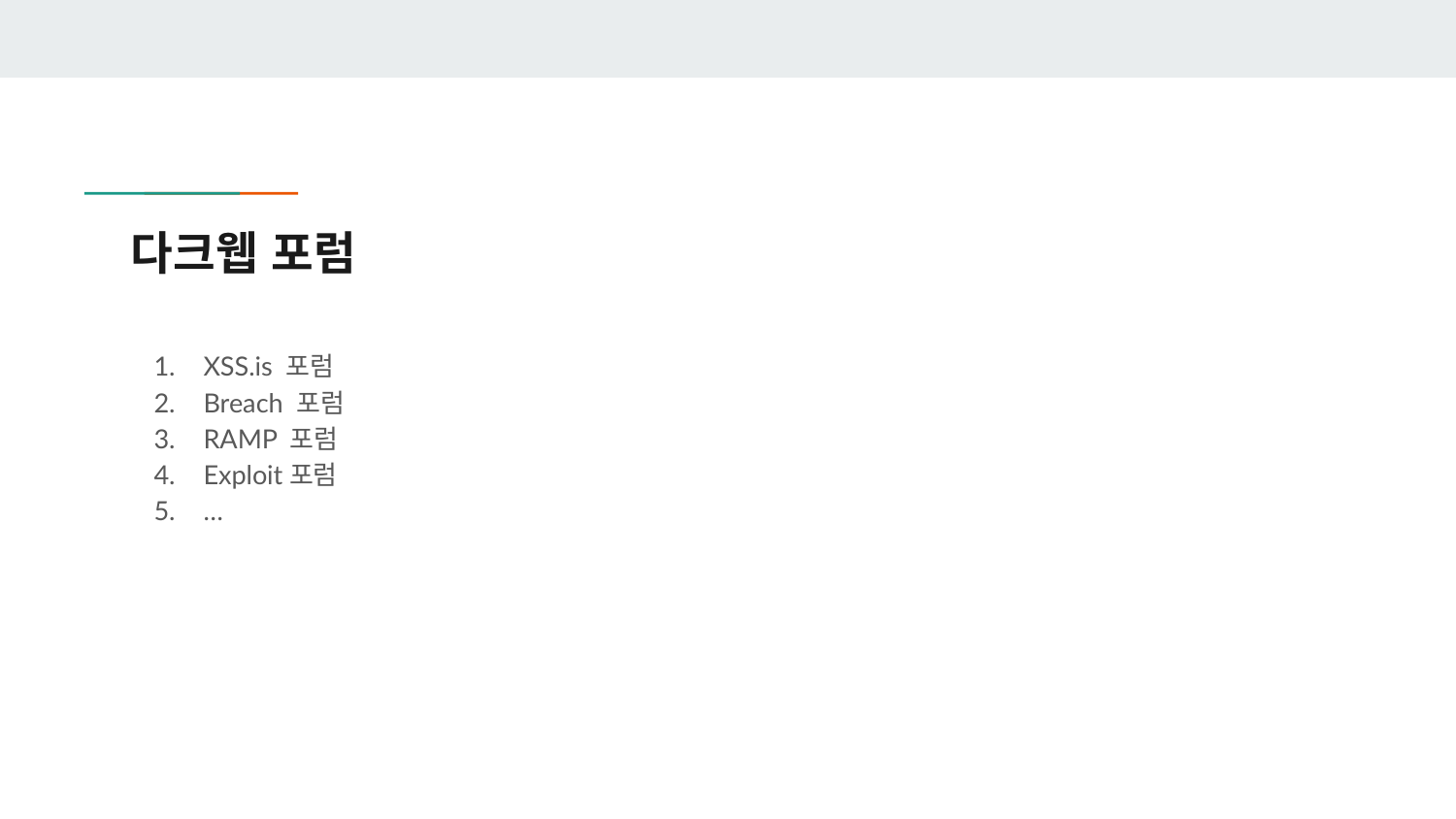

# 다크웹 포럼
XSS.is 포럼
Breach 포럼
RAMP 포럼
Exploit포럼
…